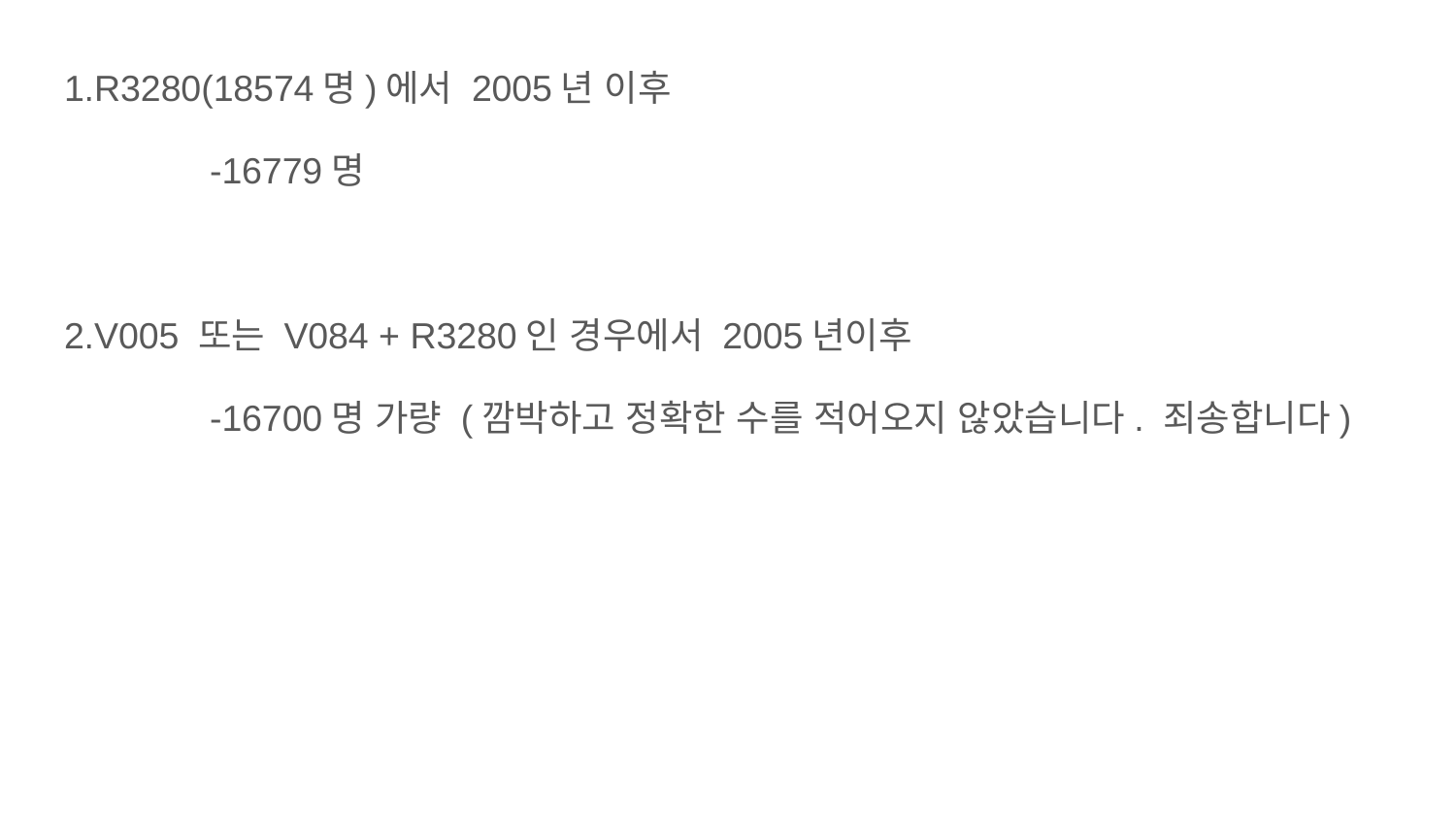

1.R3280(18574명)에서 2005년 이후
	-16779명

2.V005 또는 V084 + R3280인 경우에서 2005년이후
	-16700명 가량 (깜박하고 정확한 수를 적어오지 않았습니다. 죄송합니다)